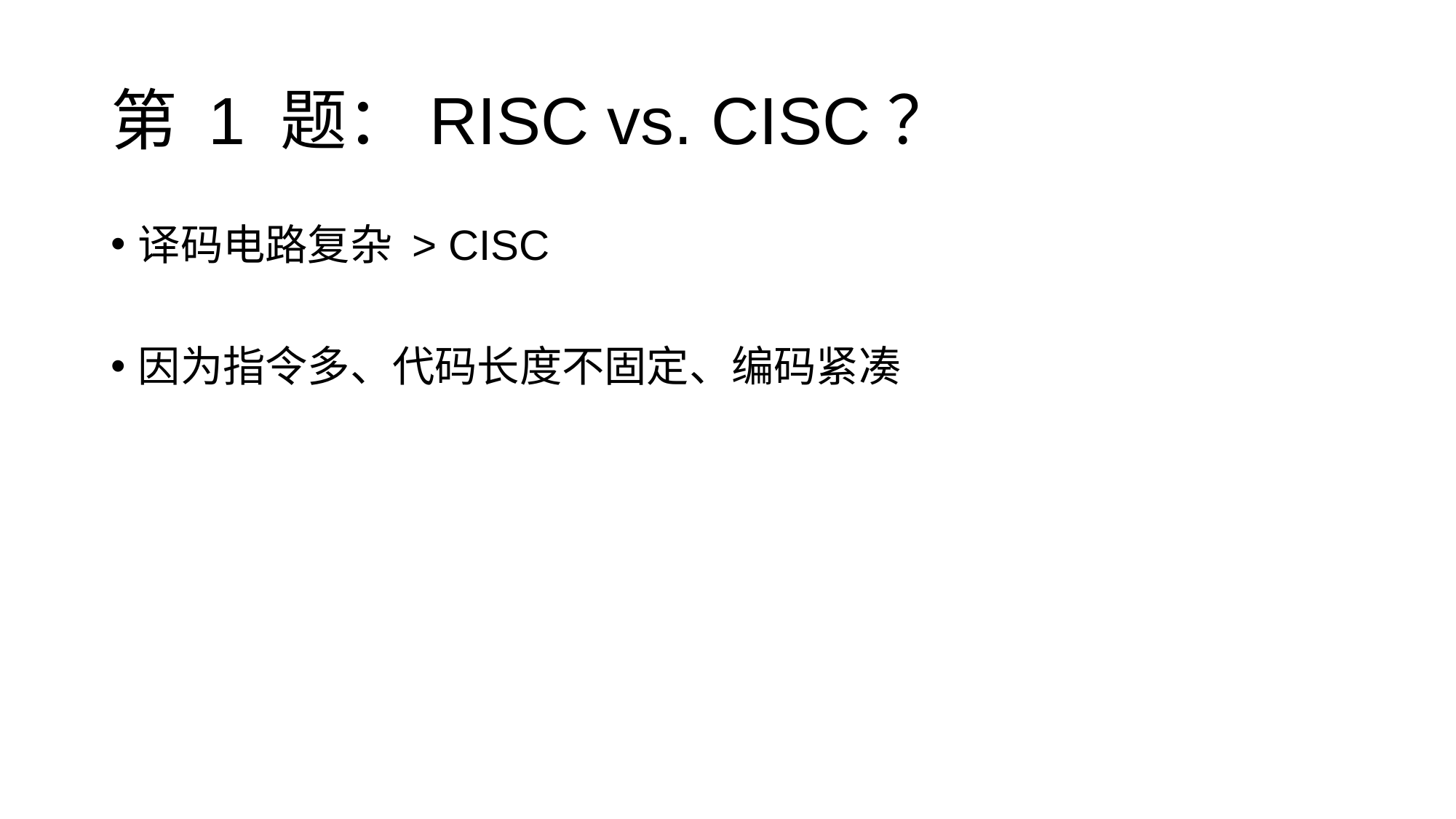

# 第 1 题：RISC vs. CISC？
译码电路复杂 > CISC

因为指令多、代码长度不固定、编码紧凑
42